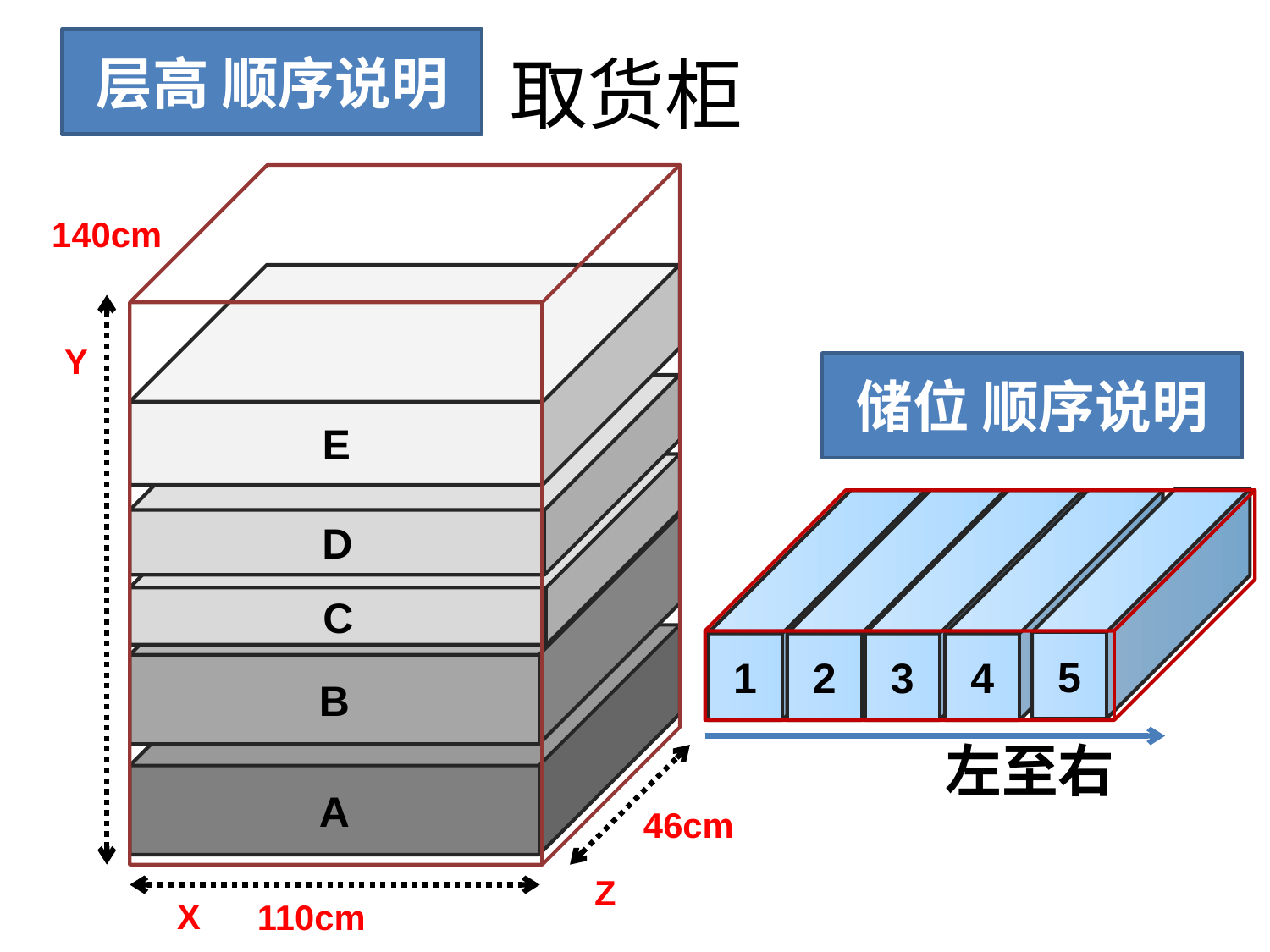

层高 顺序说明

140cm
E
D
C
B
A
46cm
110cm
Y
Z
X
# 取货柜
储位 顺序说明
5

1
2
3
4
左至右